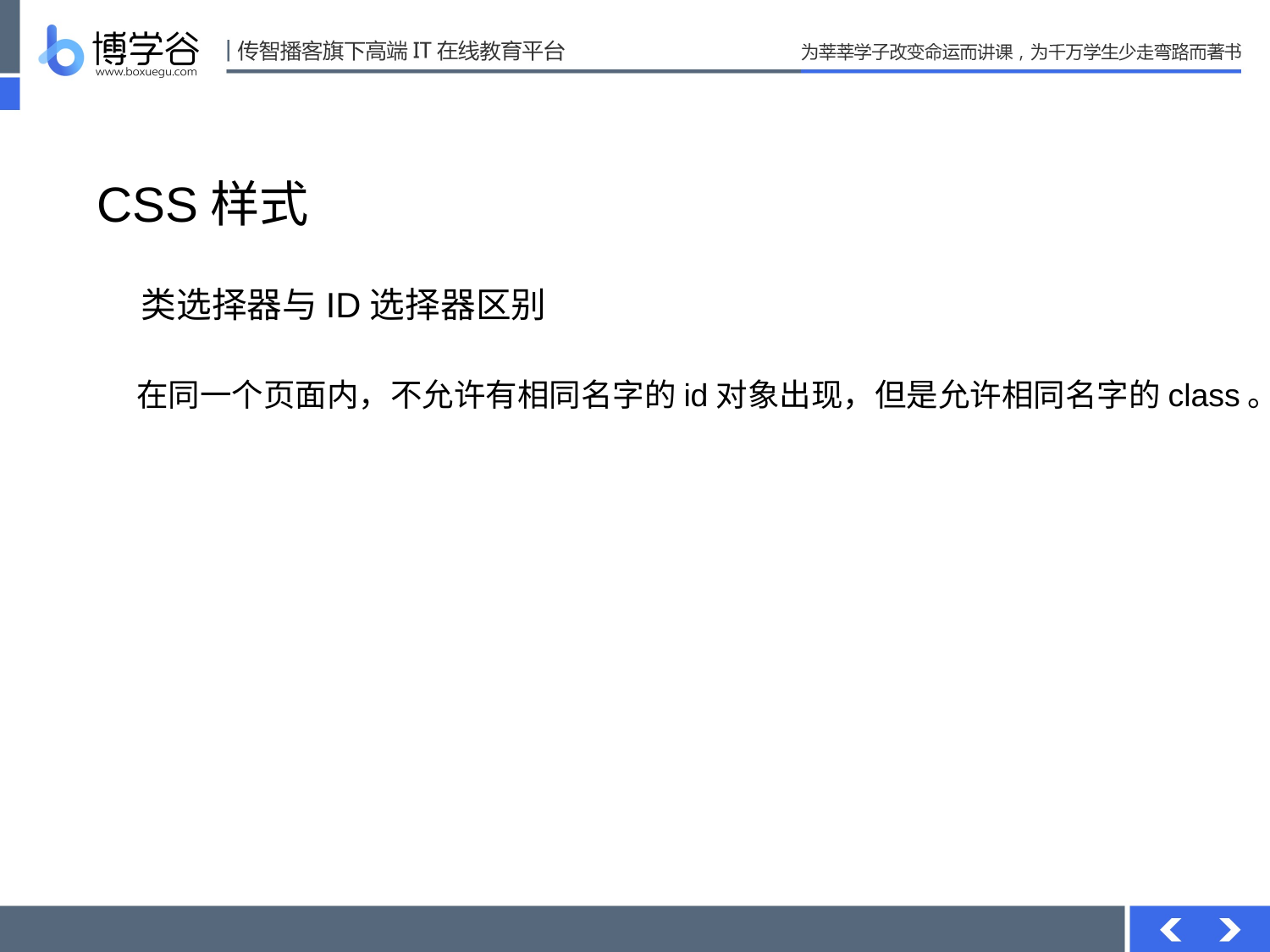

CSS样式
类选择器与ID选择器区别
在同一个页面内，不允许有相同名字的id对象出现，但是允许相同名字的class。